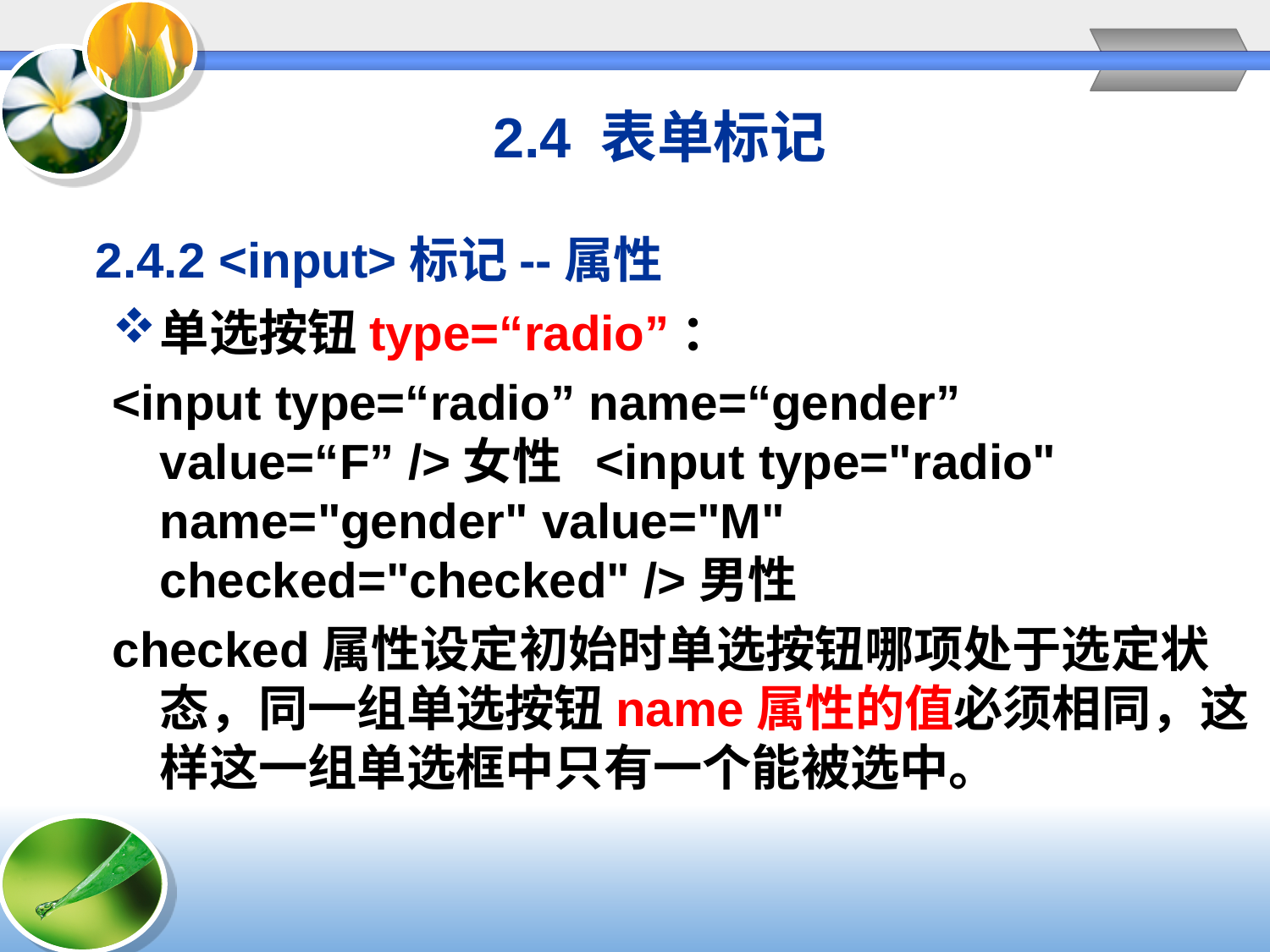

2.4 表单标记
2.4.2 <input>标记--属性

单选按钮type=“radio”：
<input type=“radio” name=“gender” value=“F” />女性  <input type="radio" name="gender" value="M" checked="checked" />男性
checked属性设定初始时单选按钮哪项处于选定状态，同一组单选按钮name属性的值必须相同，这样这一组单选框中只有一个能被选中。